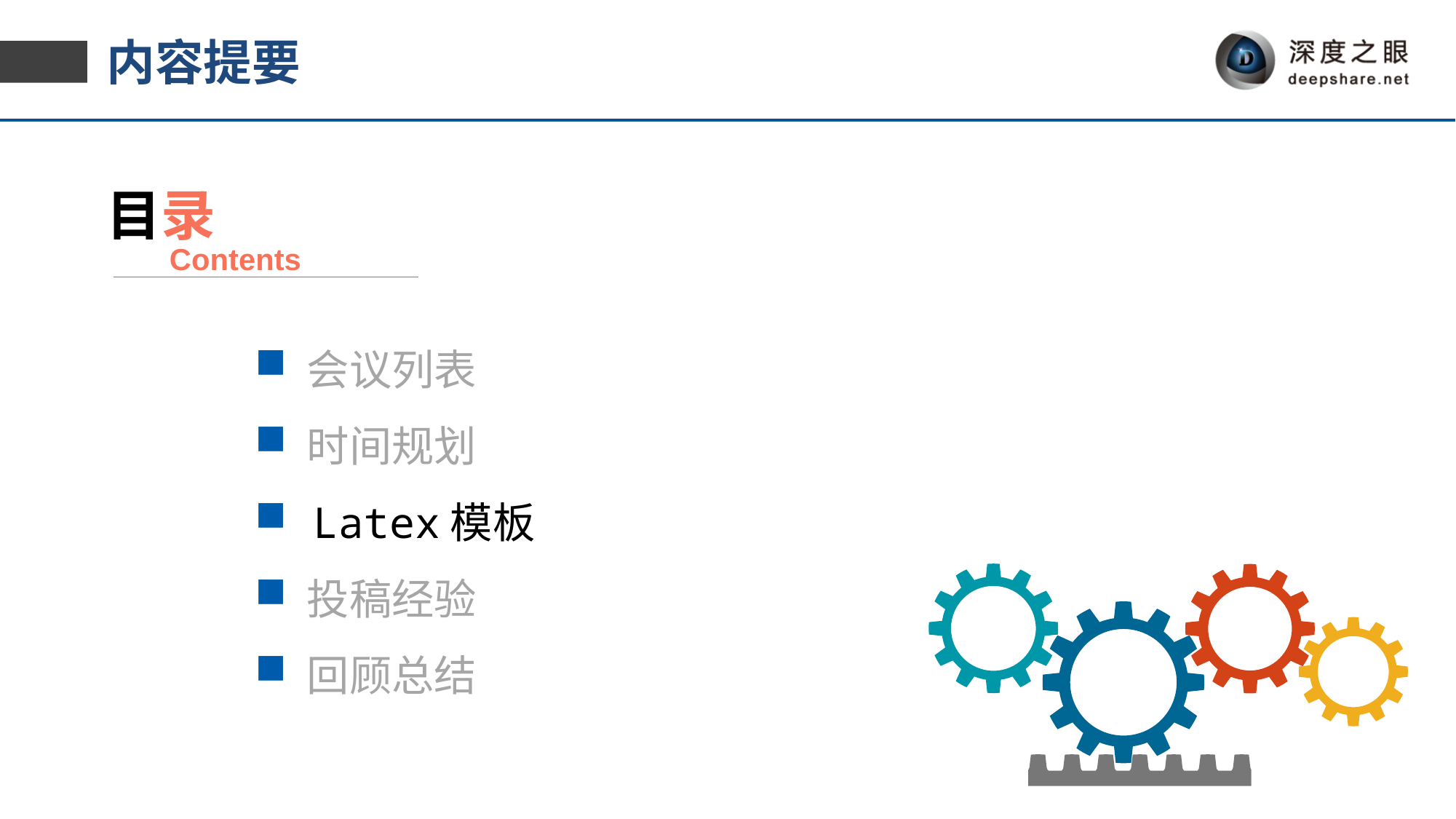

内容提要

目录
Contents
 会议列表
 时间规划
 Latex模板
 投稿经验
 回顾总结

NORTHWESTERN POLYTECHNICAL UNIVERSITY